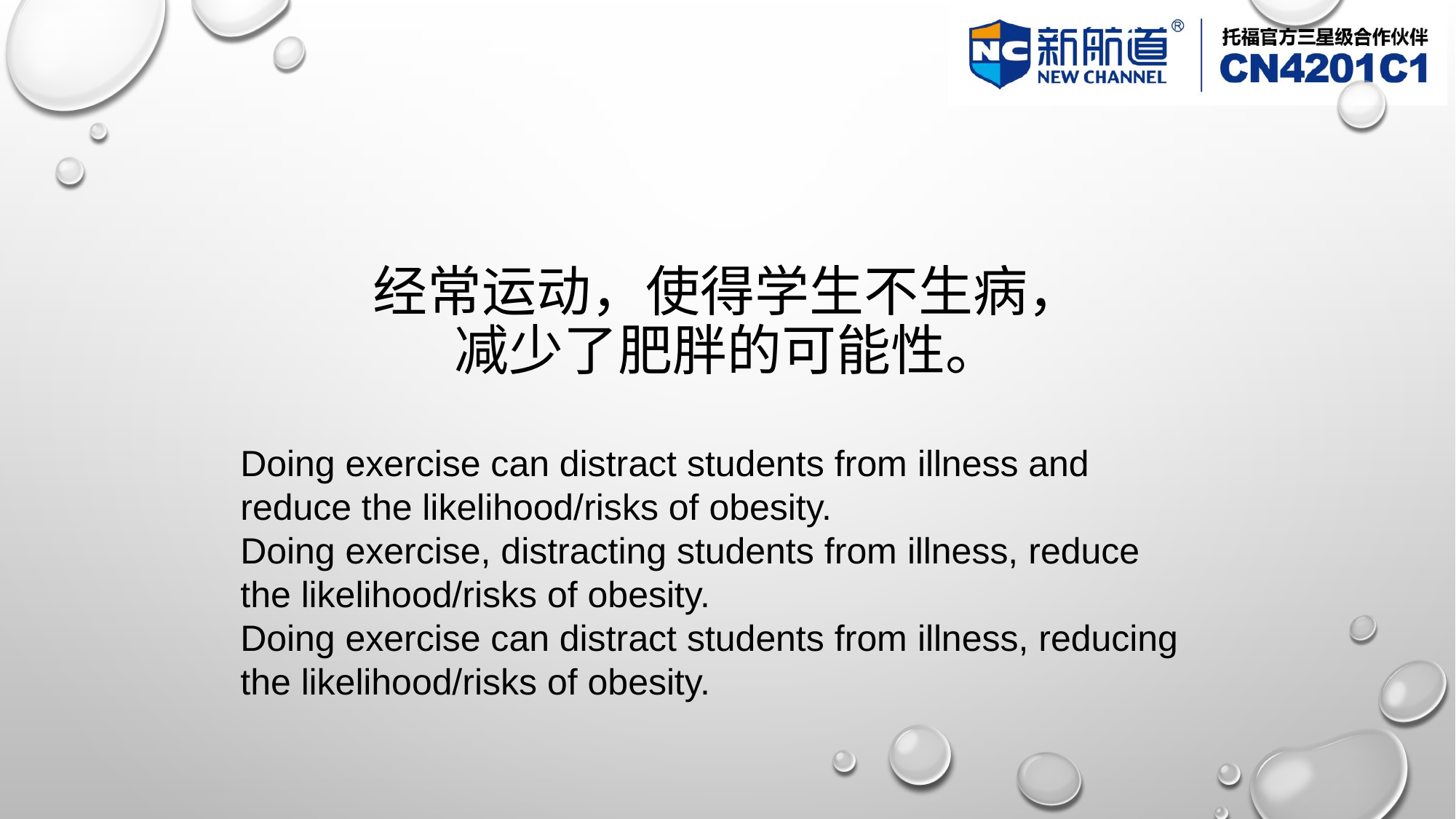

# 经常运动，使得学生不生病， 减少了肥胖的可能性。

Doing exercise can distract students from illness and reduce the likelihood/risks of obesity.
Doing exercise, distracting students from illness, reduce the likelihood/risks of obesity.
Doing exercise can distract students from illness, reducing the likelihood/risks of obesity.